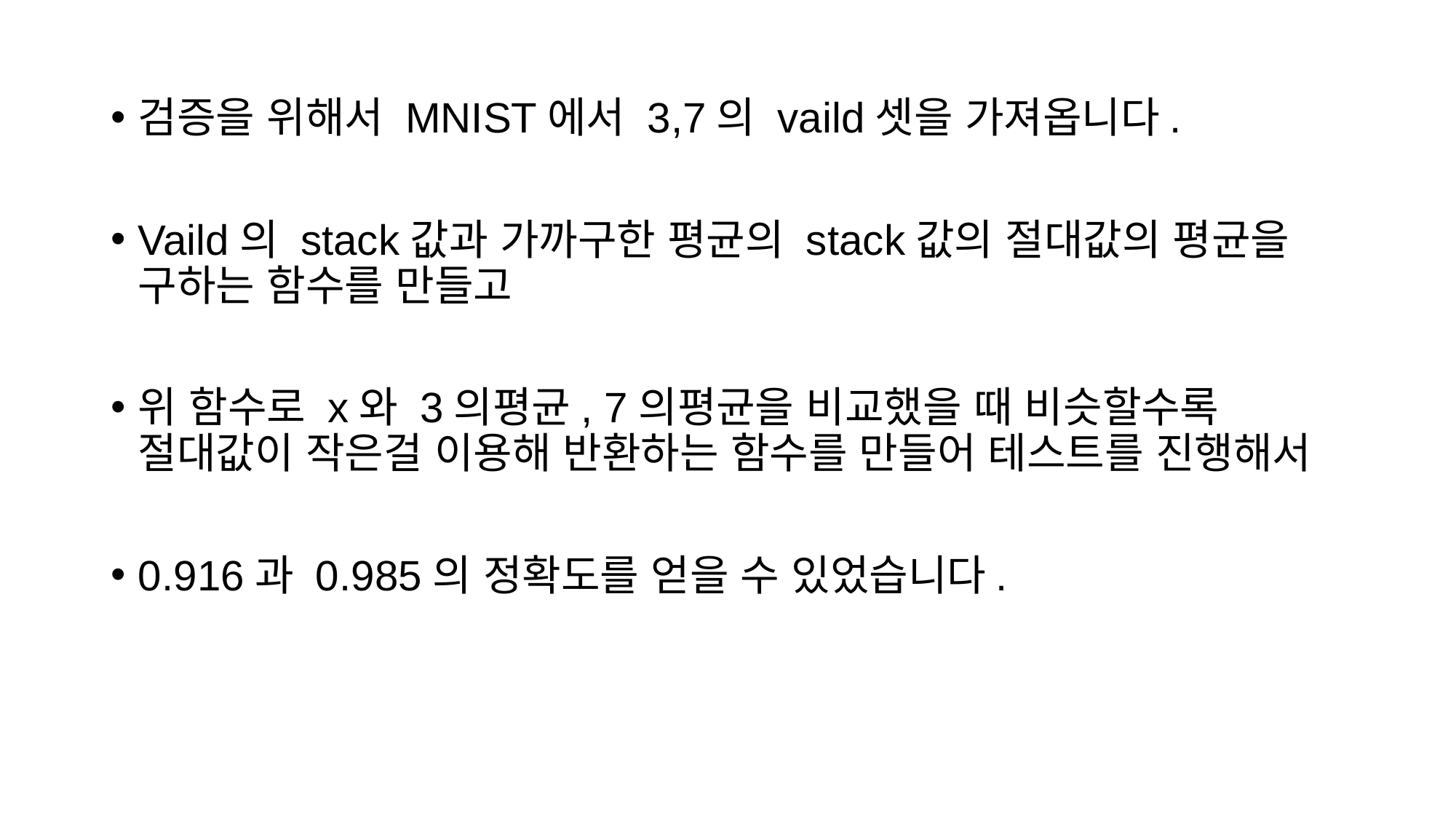

검증을 위해서 MNIST에서 3,7의 vaild셋을 가져옵니다.

Vaild의 stack값과 가까구한 평균의 stack값의 절대값의 평균을 구하는 함수를 만들고

위 함수로 x와 3의평균, 7의평균을 비교했을 때 비슷할수록 절대값이 작은걸 이용해 반환하는 함수를 만들어 테스트를 진행해서

0.916과 0.985의 정확도를 얻을 수 있었습니다.